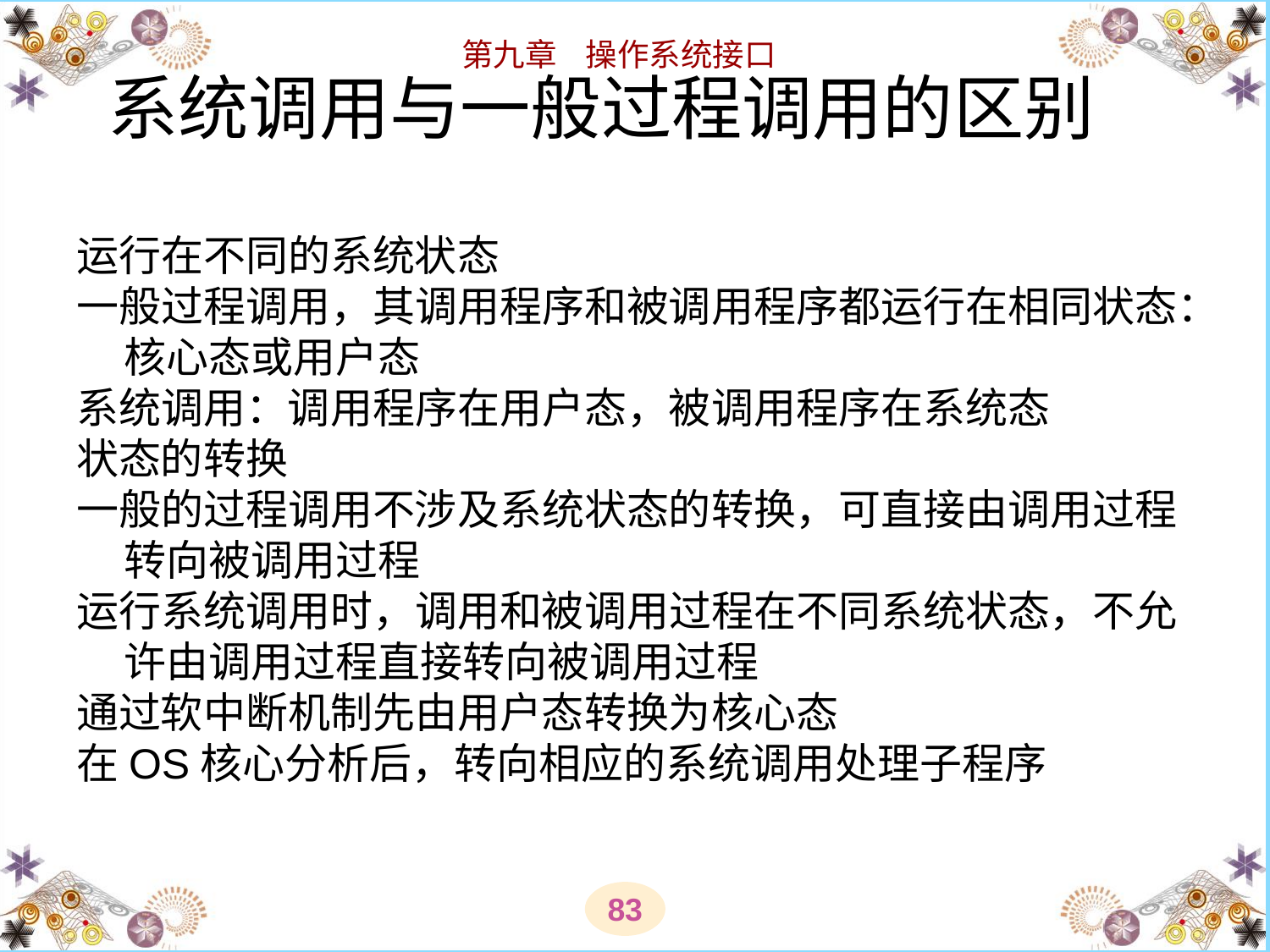

# 系统调用与一般过程调用的区别
运行在不同的系统状态
一般过程调用，其调用程序和被调用程序都运行在相同状态：核心态或用户态
系统调用：调用程序在用户态，被调用程序在系统态
状态的转换
一般的过程调用不涉及系统状态的转换，可直接由调用过程转向被调用过程
运行系统调用时，调用和被调用过程在不同系统状态，不允许由调用过程直接转向被调用过程
通过软中断机制先由用户态转换为核心态
在OS核心分析后，转向相应的系统调用处理子程序